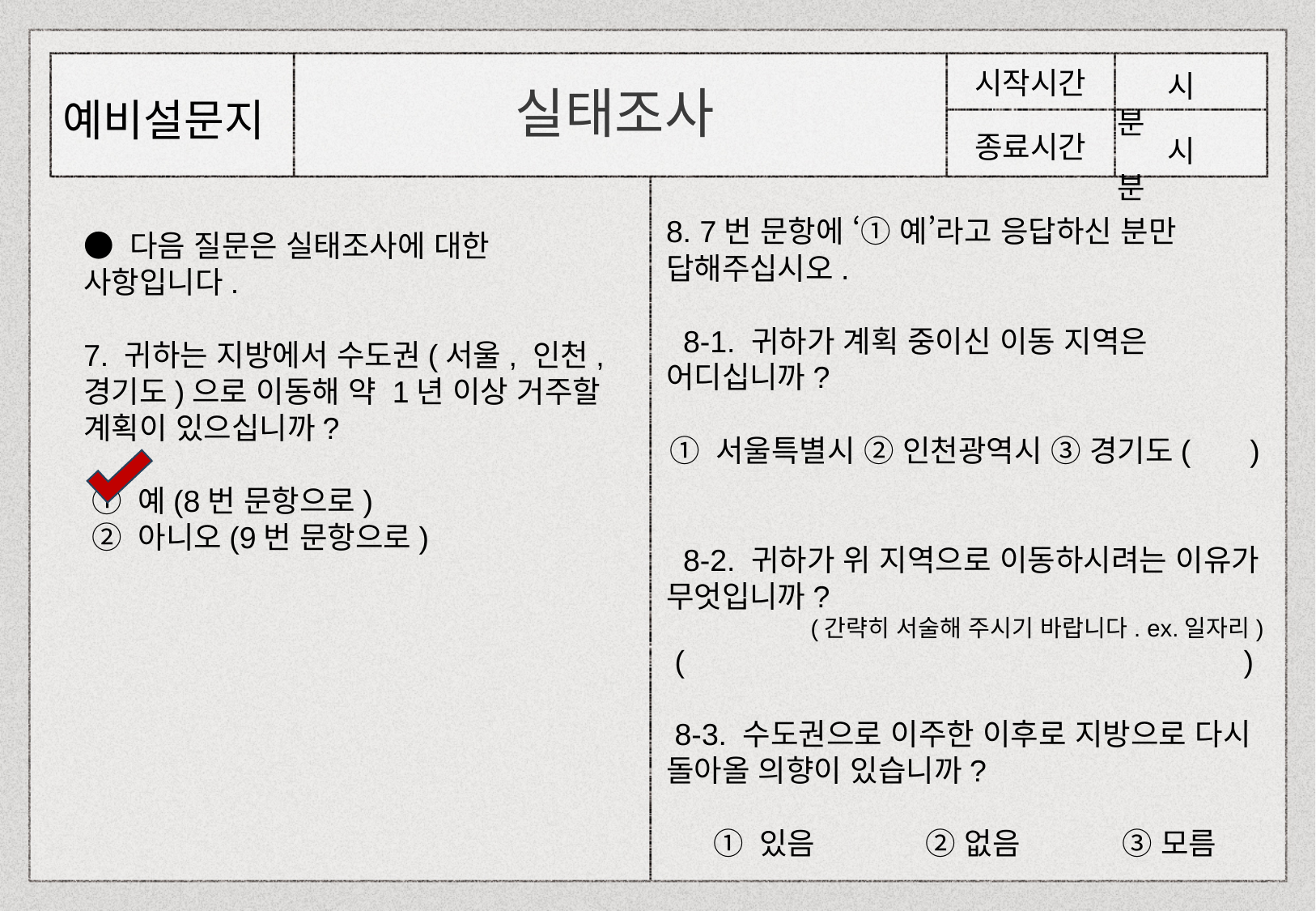

시작시간
     시       분
종료시간
     시       분
실태조사
예비설문지

8. 7번 문항에 ‘① 예’라고 응답하신 분만 답해주십시오.
  8-1. 귀하가 계획 중이신 이동 지역은 어디십니까?

① 서울특별시 ② 인천광역시 ③ 경기도(       )

  8-2. 귀하가 위 지역으로 이동하시려는 이유가 무엇입니까?
 (간략히 서술해 주시기 바랍니다. ex.일자리)
 (                                                                  )

 8-3. 수도권으로 이주한 이후로 지방으로 다시 돌아올 의향이 있습니까?

① 있음             ② 없음            ③ 모름
● 다음 질문은 실태조사에 대한 사항입니다.

7. 귀하는 지방에서 수도권(서울, 인천, 경기도)으로 이동해 약 1년 이상 거주할 계획이 있으십니까?

 ① 예(8번 문항으로)
 ② 아니오(9번 문항으로)